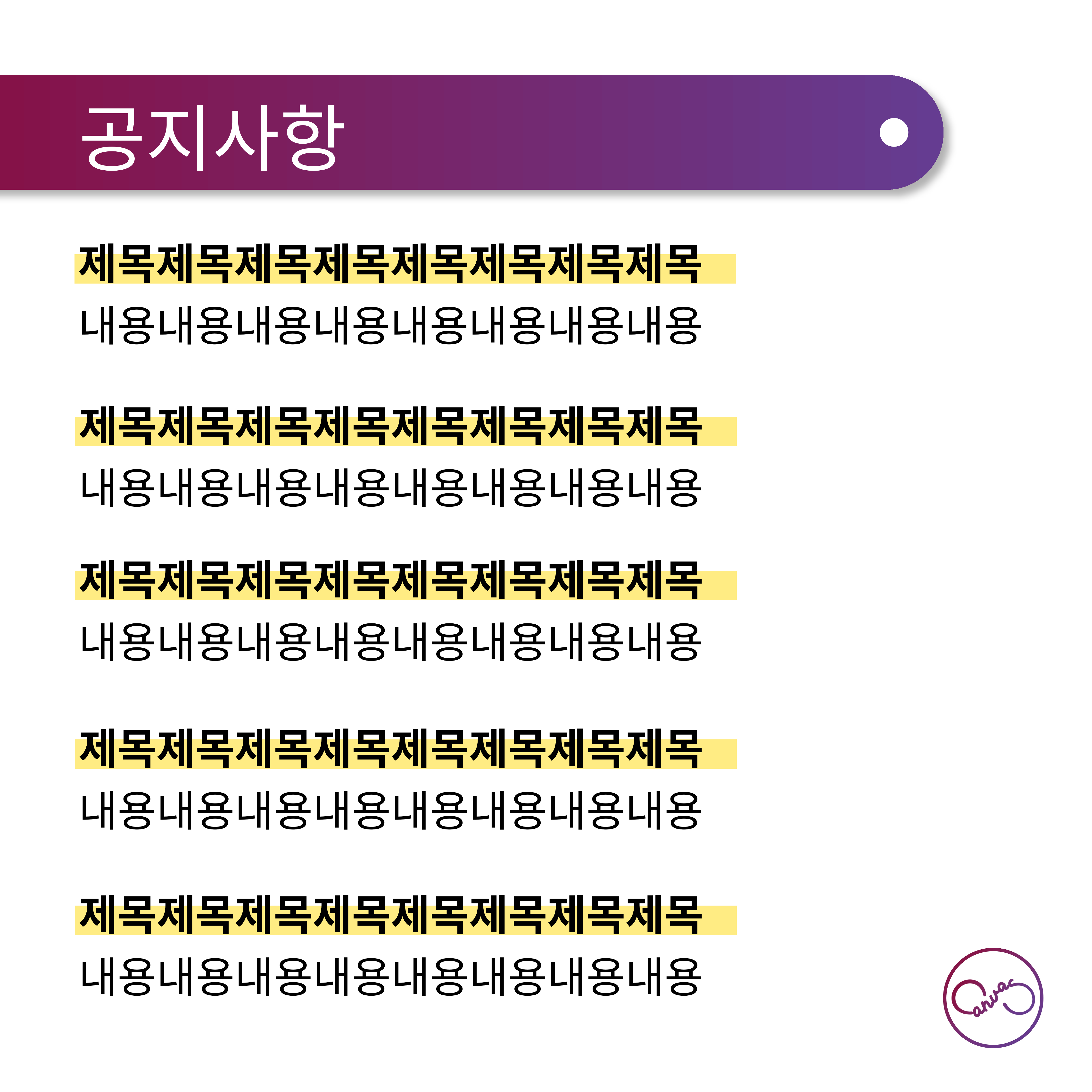

# 공지사항
제목제목제목제목제목제목제목제목

내용내용내용내용내용내용내용내용
제목제목제목제목제목제목제목제목

내용내용내용내용내용내용내용내용
제목제목제목제목제목제목제목제목

내용내용내용내용내용내용내용내용
제목제목제목제목제목제목제목제목

내용내용내용내용내용내용내용내용
제목제목제목제목제목제목제목제목

내용내용내용내용내용내용내용내용